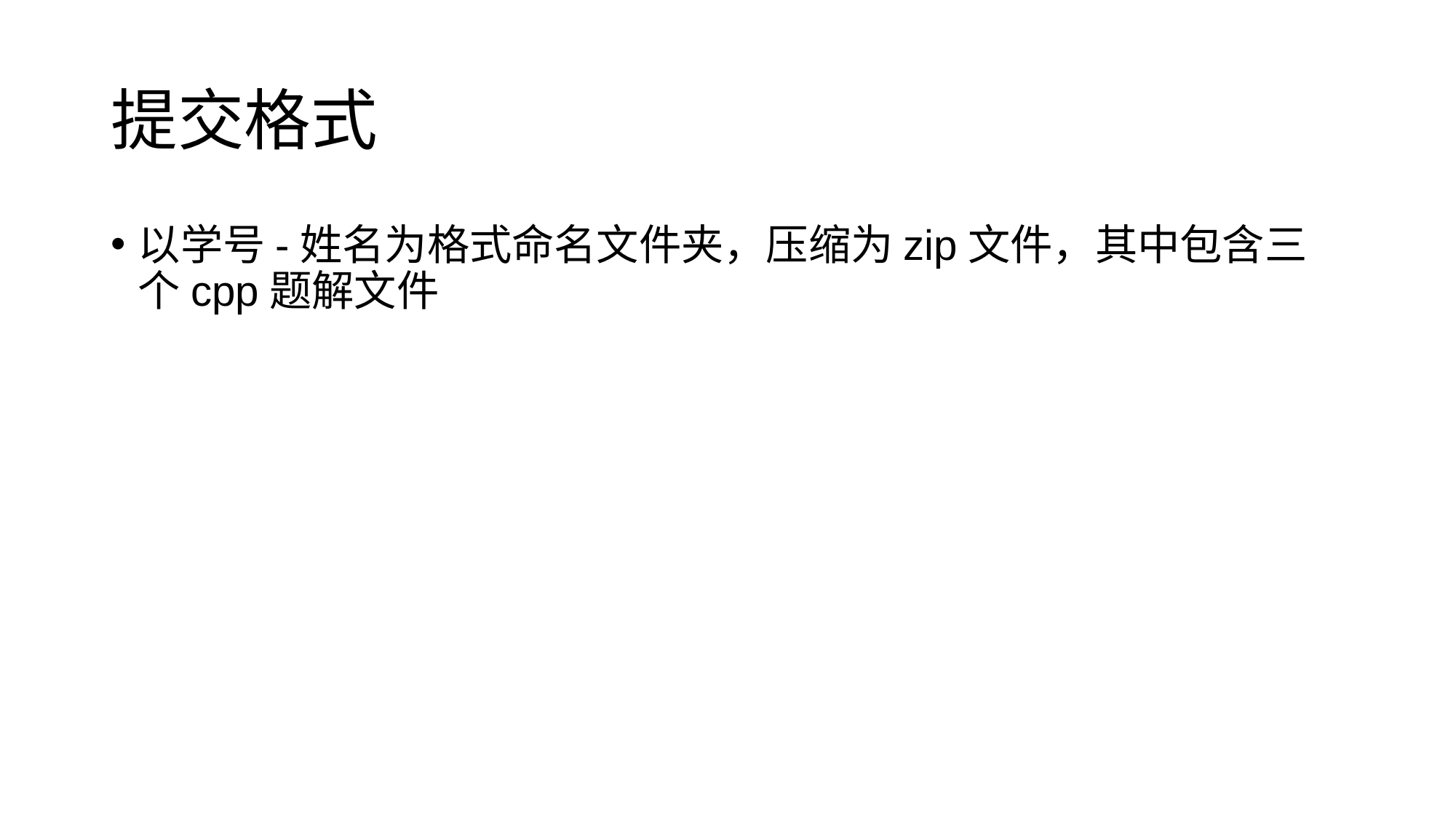

# 提交格式
以学号-姓名为格式命名文件夹，压缩为zip文件，其中包含三个cpp题解文件